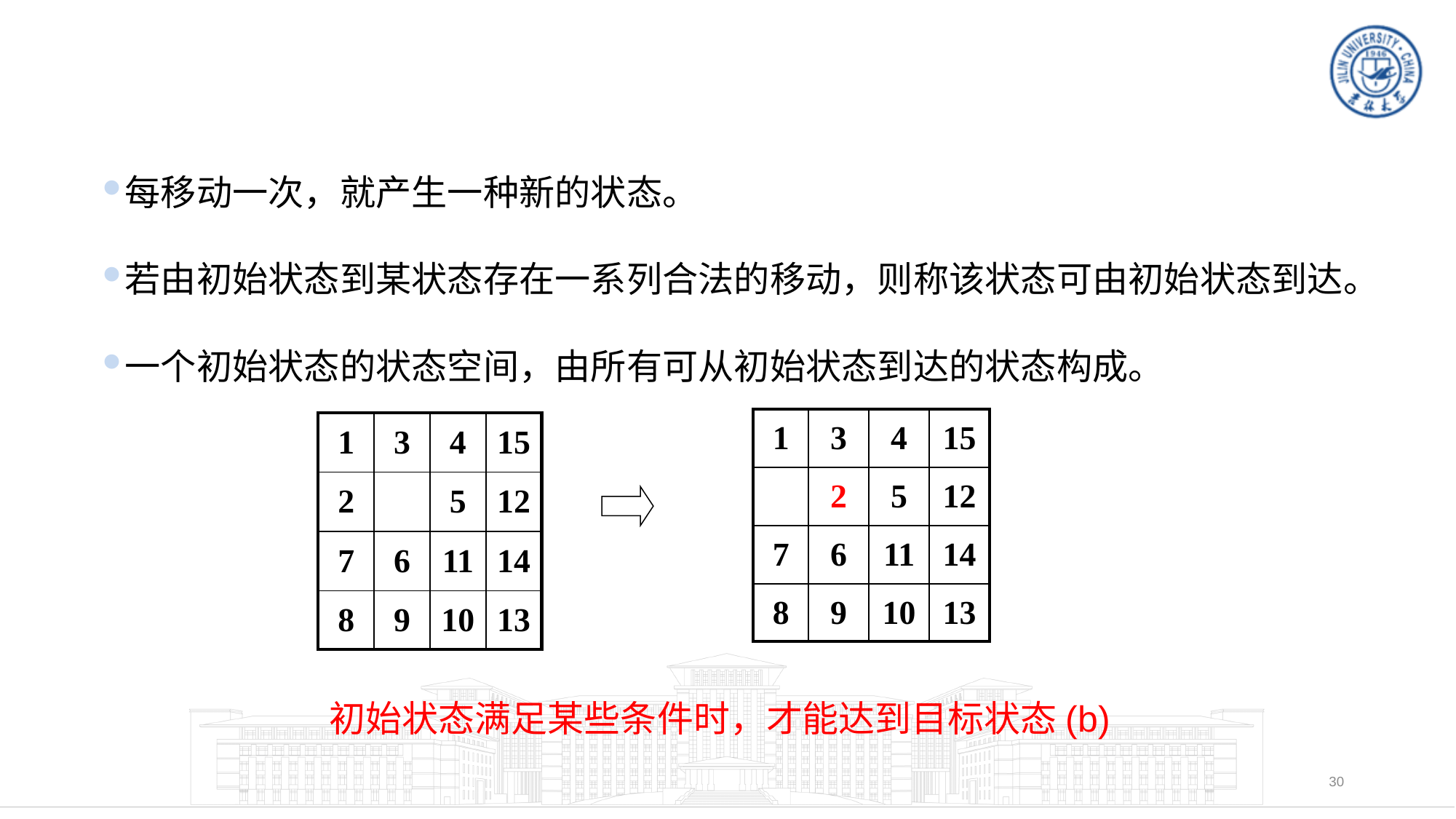

每移动一次，就产生一种新的状态。
若由初始状态到某状态存在一系列合法的移动，则称该状态可由初始状态到达。
一个初始状态的状态空间，由所有可从初始状态到达的状态构成。

| 1 | 3 | 4 | 15 |
| --- | --- | --- | --- |
|  | 2 | 5 | 12 |
| 7 | 6 | 11 | 14 |
| 8 | 9 | 10 | 13 |
| 1 | 3 | 4 | 15 |
| --- | --- | --- | --- |
| 2 |  | 5 | 12 |
| 7 | 6 | 11 | 14 |
| 8 | 9 | 10 | 13 |

初始状态满足某些条件时，才能达到目标状态(b)
30